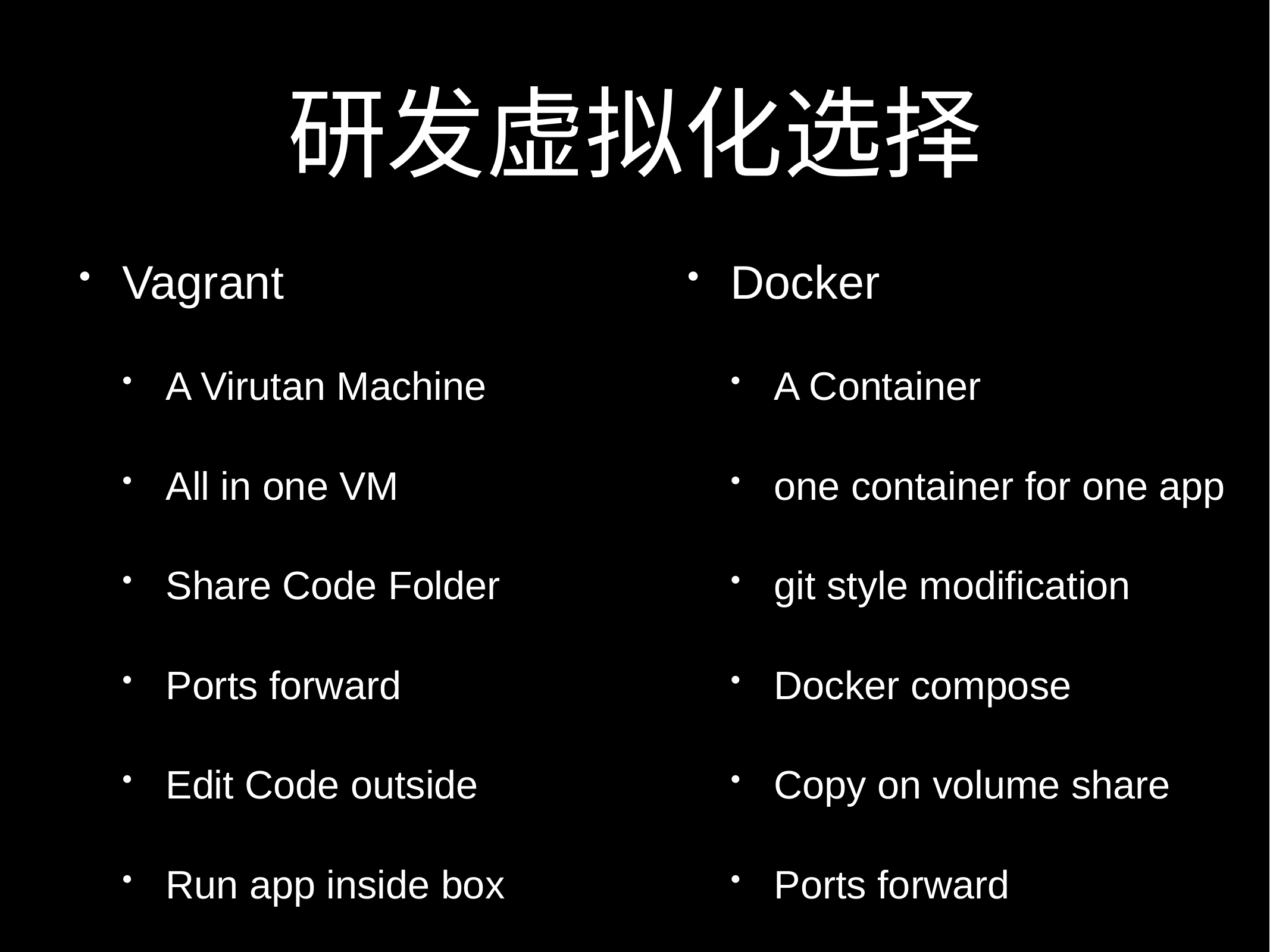

# 研发虚拟化选择
Vagrant
A Virutan Machine
All in one VM
Share Code Folder
Ports forward
Edit Code outside
Run app inside box
Docker
A Container
one container for one app
git style modification
Docker compose
Copy on volume share
Ports forward